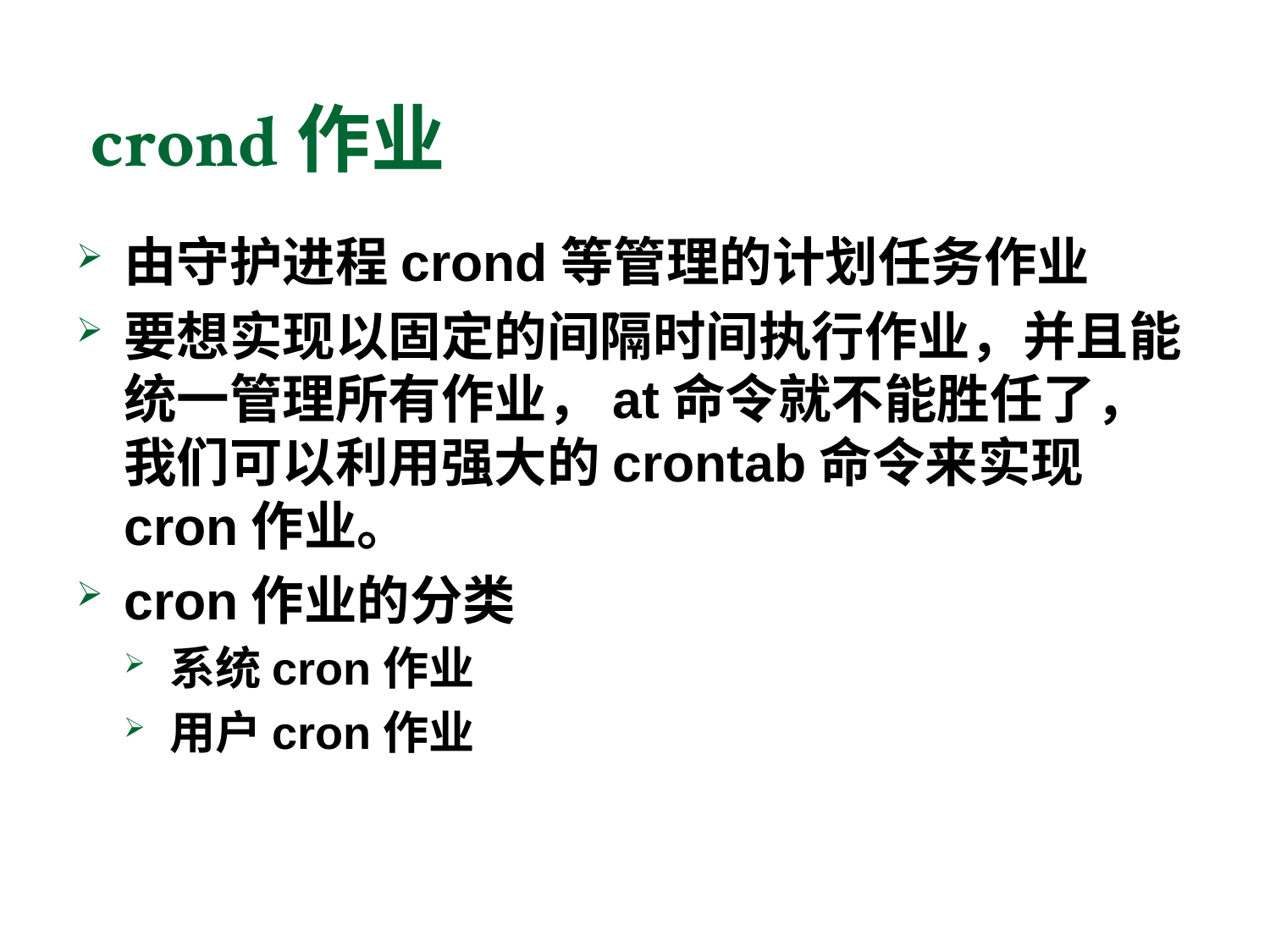

# crond作业
由守护进程crond等管理的计划任务作业
要想实现以固定的间隔时间执行作业，并且能统一管理所有作业，at命令就不能胜任了，我们可以利用强大的crontab命令来实现cron作业。
cron作业的分类
系统cron作业
用户cron作业